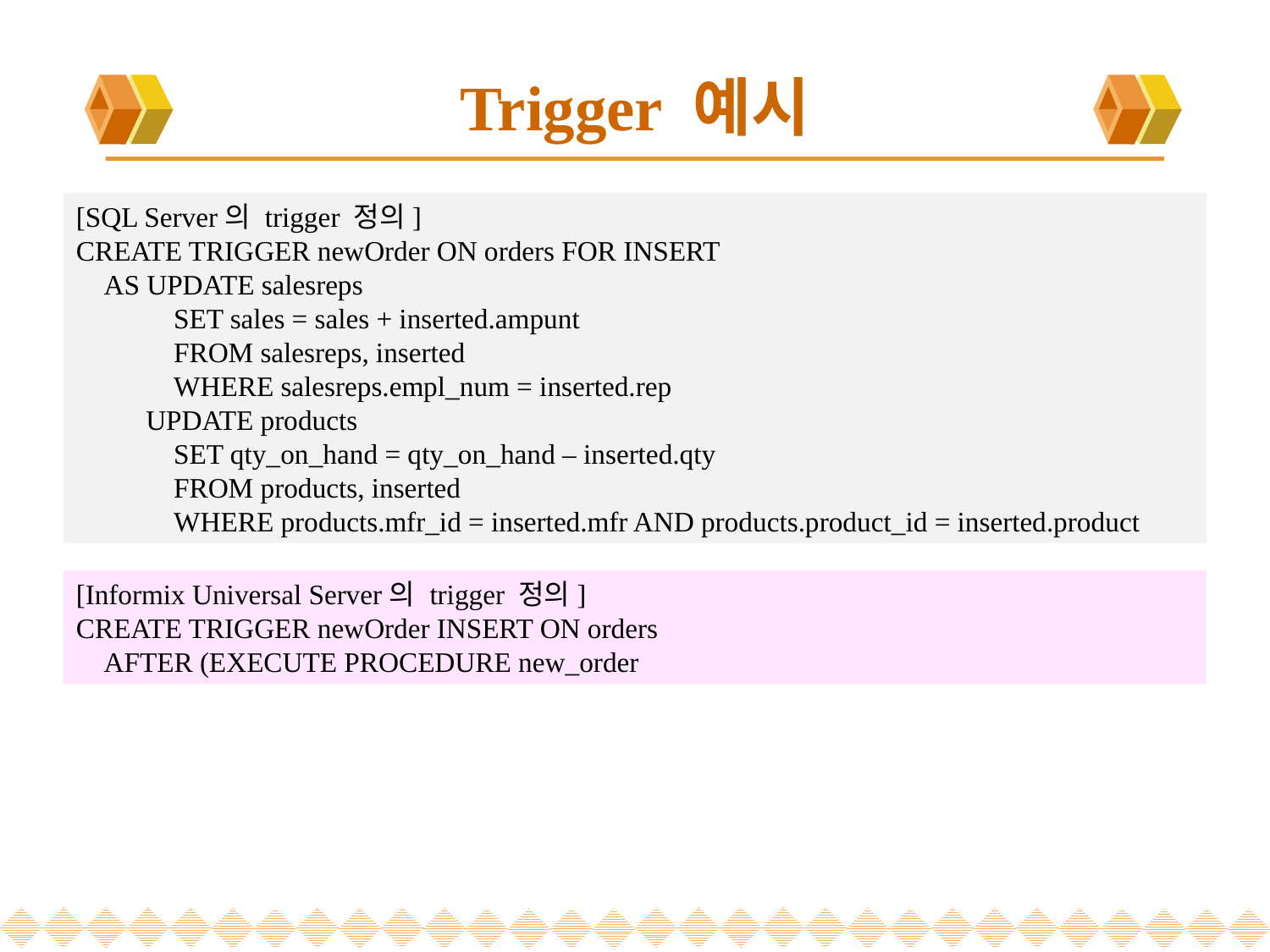

# Trigger 예시
[SQL Server의 trigger 정의]
CREATE TRIGGER newOrder ON orders FOR INSERT
    AS UPDATE salesreps
              SET sales = sales + inserted.ampunt
              FROM salesreps, inserted
              WHERE salesreps.empl_num = inserted.rep
          UPDATE products
              SET qty_on_hand = qty_on_hand – inserted.qty
              FROM products, inserted
              WHERE products.mfr_id = inserted.mfr AND products.product_id = inserted.product
[Informix Universal Server의 trigger 정의]
CREATE TRIGGER newOrder INSERT ON orders
    AFTER (EXECUTE PROCEDURE new_order